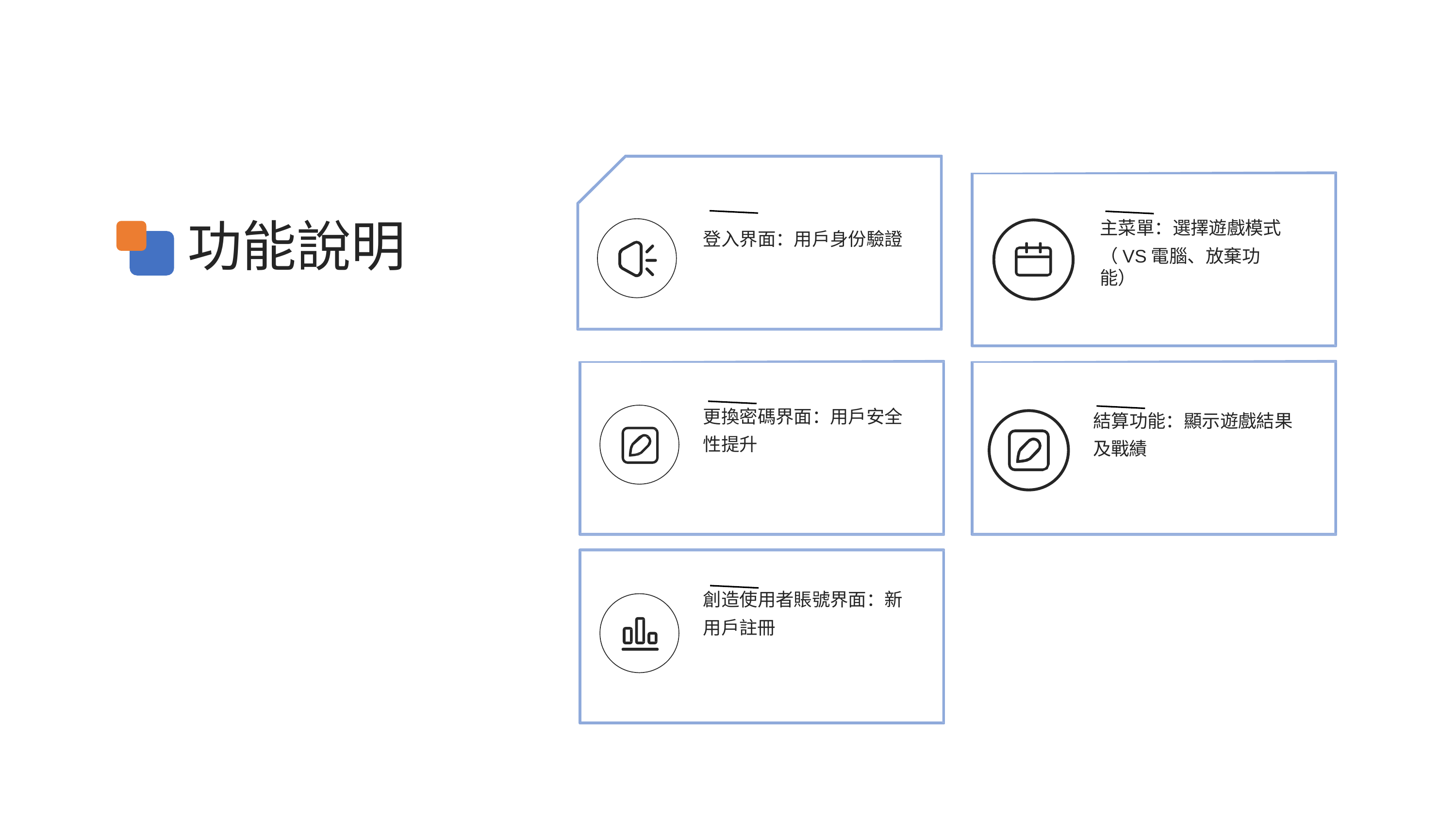

主菜單：選擇遊戲模式
（VS電腦、放棄功能）

# 功能說明

登入界面：用戶身份驗證

更換密碼界面：用戶安全性提升

結算功能：顯示遊戲結果及戰績

創造使用者賬號界面：新用戶註冊